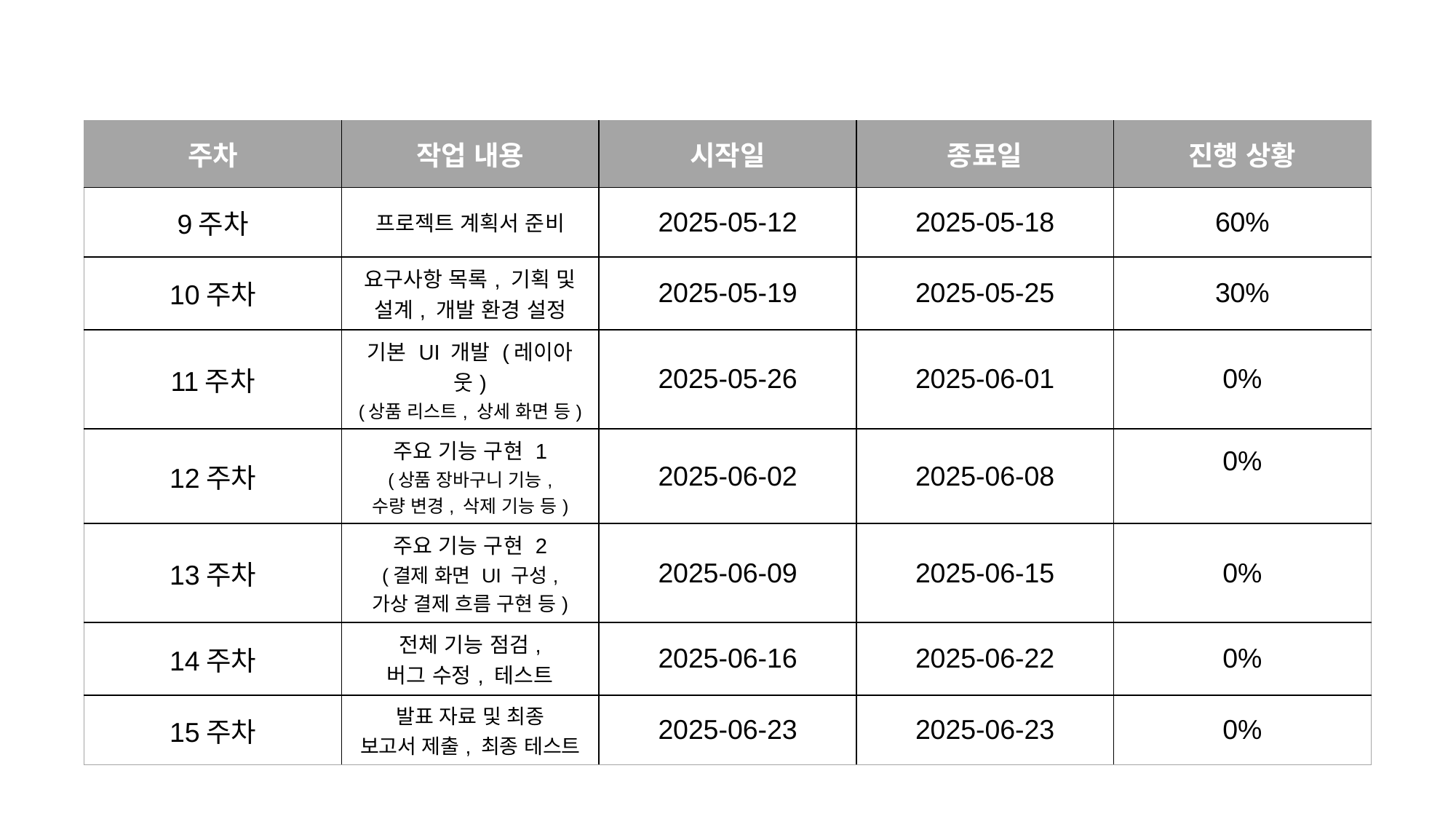

| 주차 | 작업 내용 | 시작일 | 종료일 | 진행 상황 |
| --- | --- | --- | --- | --- |
| 9주차 | 프로젝트 계획서 준비 | 2025-05-12 | 2025-05-18 | 60% |
| 10주차 | 요구사항 목록, 기획 및 설계, 개발 환경 설정 | 2025-05-19 | 2025-05-25 | 30% |
| 11주차 | 기본 UI 개발 (레이아웃) (상품 리스트, 상세 화면 등) | 2025-05-26 | 2025-06-01 | 0% |
| 12주차 | 주요 기능 구현 1 (상품 장바구니 기능, 수량 변경, 삭제 기능 등) | 2025-06-02 | 2025-06-08 | 0% |
| 13주차 | 주요 기능 구현 2 (결제 화면 UI 구성, 가상 결제 흐름 구현 등) | 2025-06-09 | 2025-06-15 | 0% |
| 14주차 | 전체 기능 점검, 버그 수정, 테스트 | 2025-06-16 | 2025-06-22 | 0% |
| 15주차 | 발표 자료 및 최종 보고서 제출, 최종 테스트 | 2025-06-23 | 2025-06-23 | 0% |